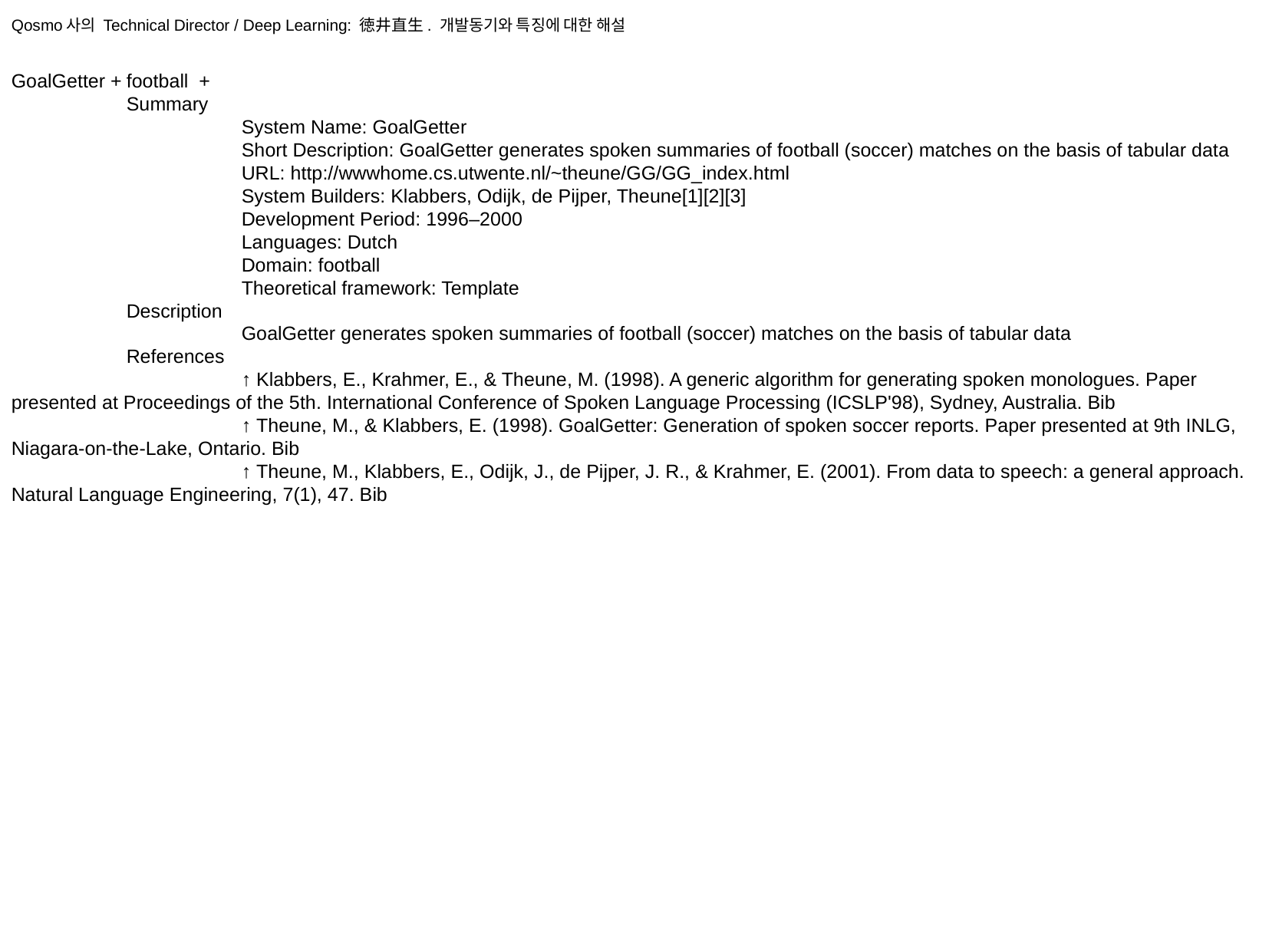

Qosmo사의 Technical Director / Deep Learning: 徳井直生. 개발동기와 특징에 대한 해설

GoalGetter +	football  +
	Summary
		System Name: GoalGetter
		Short Description: GoalGetter generates spoken summaries of football (soccer) matches on the basis of tabular data
		URL: http://wwwhome.cs.utwente.nl/~theune/GG/GG_index.html
		System Builders: Klabbers, Odijk, de Pijper, Theune[1][2][3]
		Development Period: 1996–2000
		Languages: Dutch
		Domain: football
		Theoretical framework: Template
	Description
		GoalGetter generates spoken summaries of football (soccer) matches on the basis of tabular data
	References
		↑ Klabbers, E., Krahmer, E., & Theune, M. (1998). A generic algorithm for generating spoken monologues. Paper presented at Proceedings of the 5th. International Conference of Spoken Language Processing (ICSLP'98), Sydney, Australia. Bib
		↑ Theune, M., & Klabbers, E. (1998). GoalGetter: Generation of spoken soccer reports. Paper presented at 9th INLG, Niagara-on-the-Lake, Ontario. Bib
		↑ Theune, M., Klabbers, E., Odijk, J., de Pijper, J. R., & Krahmer, E. (2001). From data to speech: a general approach. Natural Language Engineering, 7(1), 47. Bib